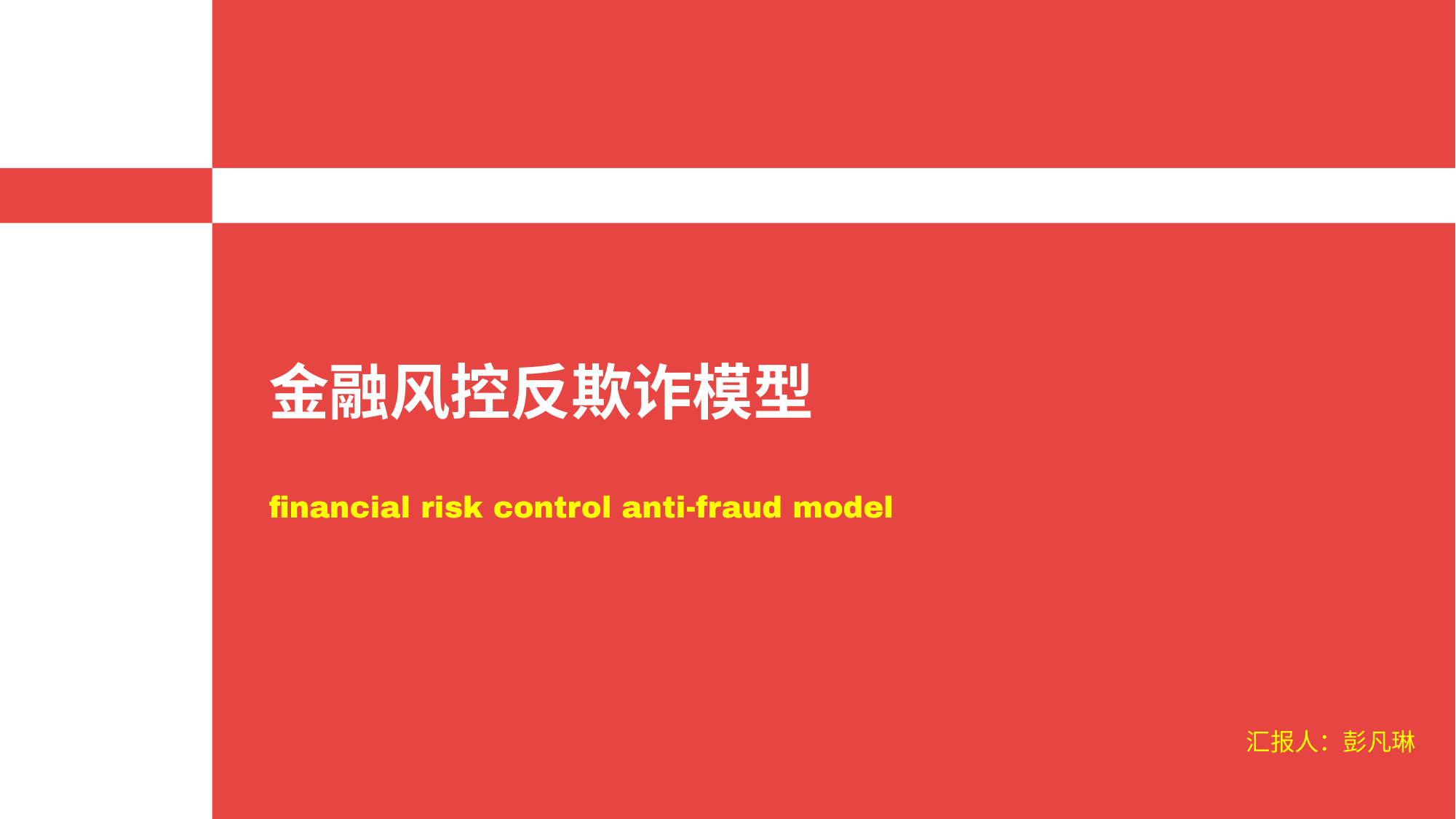

# 金融风控反欺诈模型
financial risk control anti-fraud model
 汇报人：彭凡琳